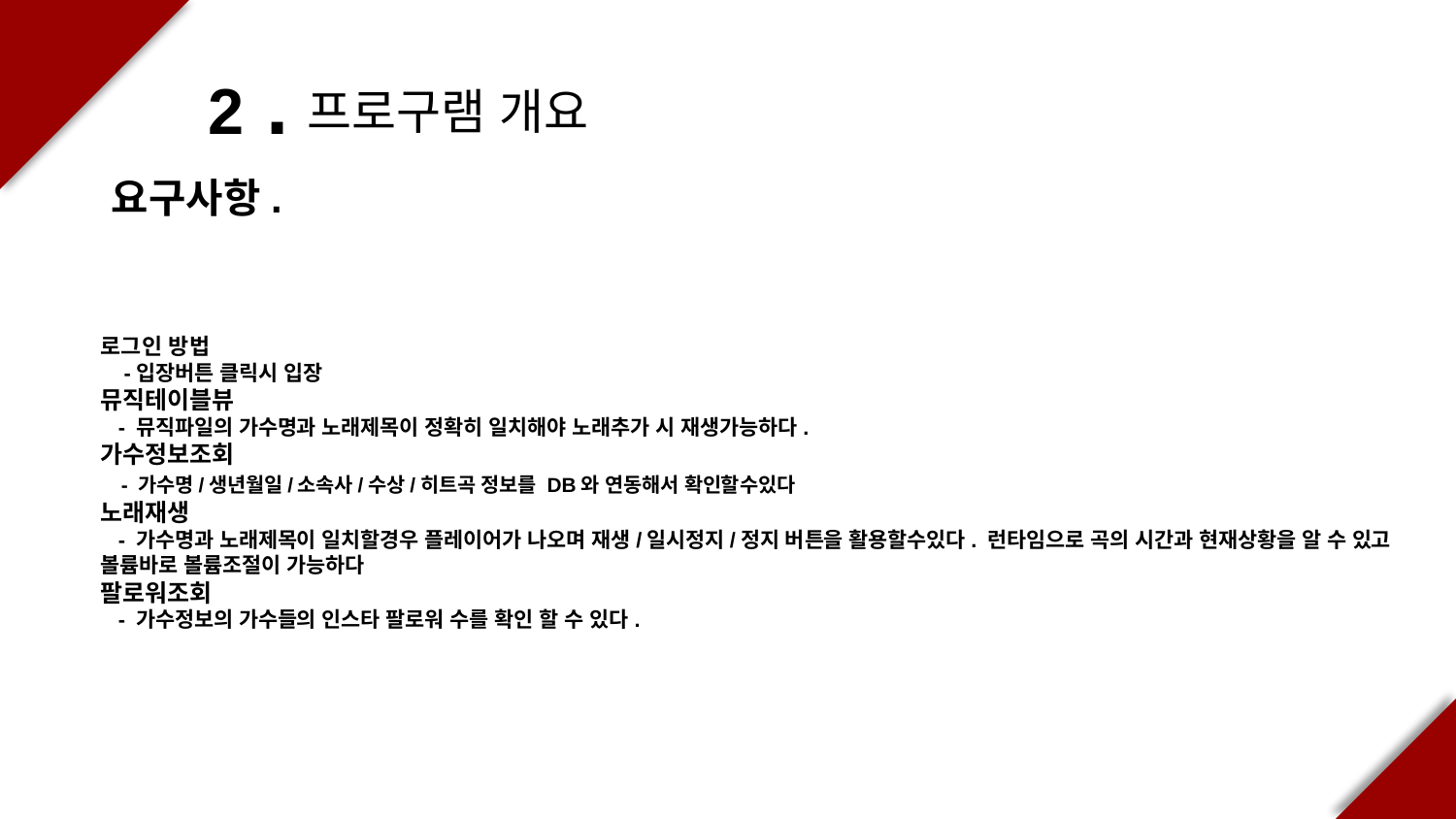

2 .
 프로구램 개요

요구사항.
로그인 방법
    -입장버튼 클릭시 입장
뮤직테이블뷰
   - 뮤직파일의 가수명과 노래제목이 정확히 일치해야 노래추가 시 재생가능하다.
가수정보조회
   - 가수명/생년월일/소속사/수상/히트곡 정보를 DB와 연동해서 확인할수있다
노래재생
   - 가수명과 노래제목이 일치할경우 플레이어가 나오며 재생/일시정지/정지 버튼을 활용할수있다. 런타임으로 곡의 시간과 현재상황을 알 수 있고
볼륨바로 볼륨조절이 가능하다
팔로워조회
   - 가수정보의 가수들의 인스타 팔로워 수를 확인 할 수 있다.